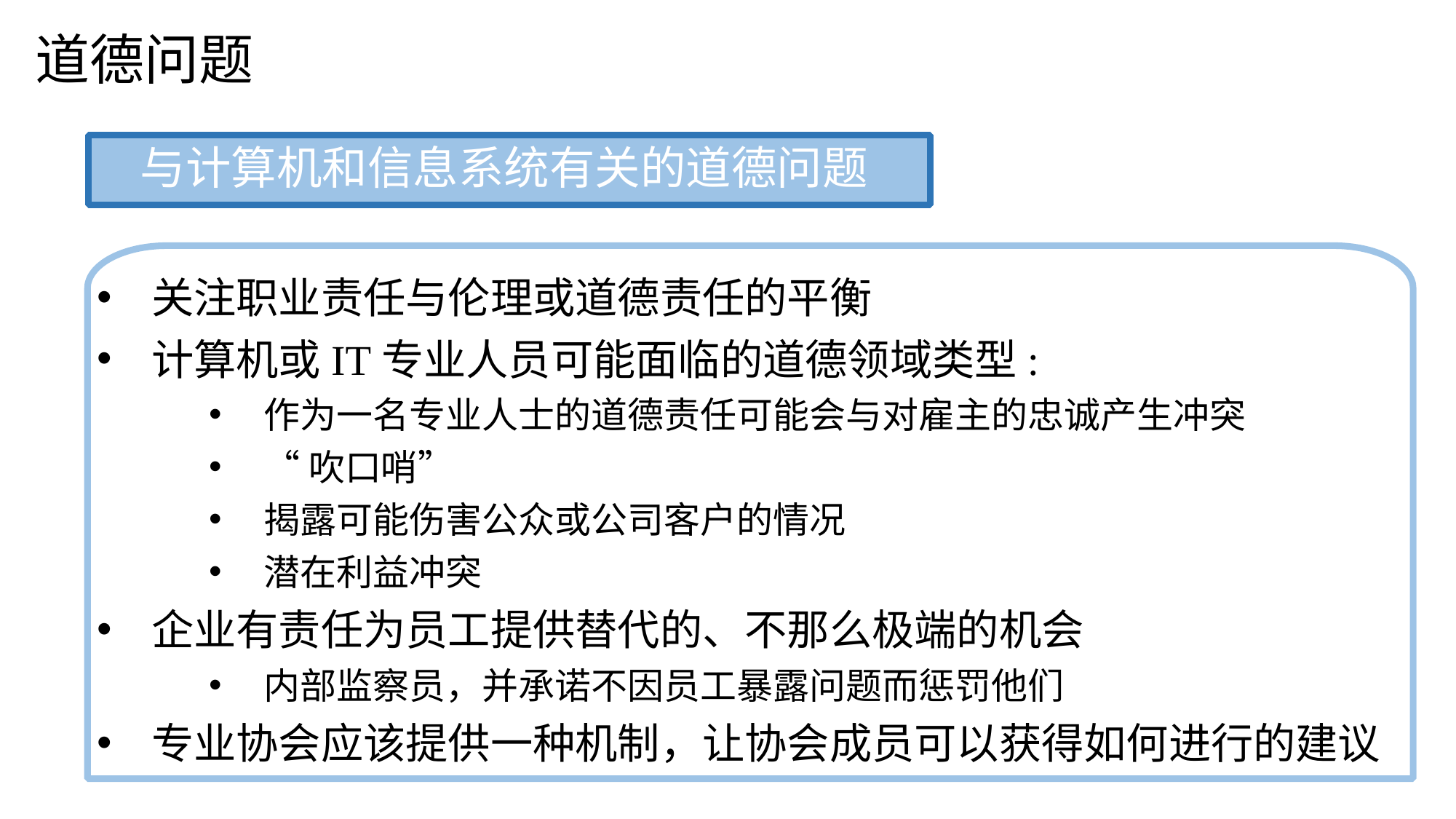

道德问题

与计算机和信息系统有关的道德问题
关注职业责任与伦理或道德责任的平衡
计算机或IT专业人员可能面临的道德领域类型:
作为一名专业人士的道德责任可能会与对雇主的忠诚产生冲突
“吹口哨”
揭露可能伤害公众或公司客户的情况
潜在利益冲突
企业有责任为员工提供替代的、不那么极端的机会
内部监察员，并承诺不因员工暴露问题而惩罚他们
专业协会应该提供一种机制，让协会成员可以获得如何进行的建议